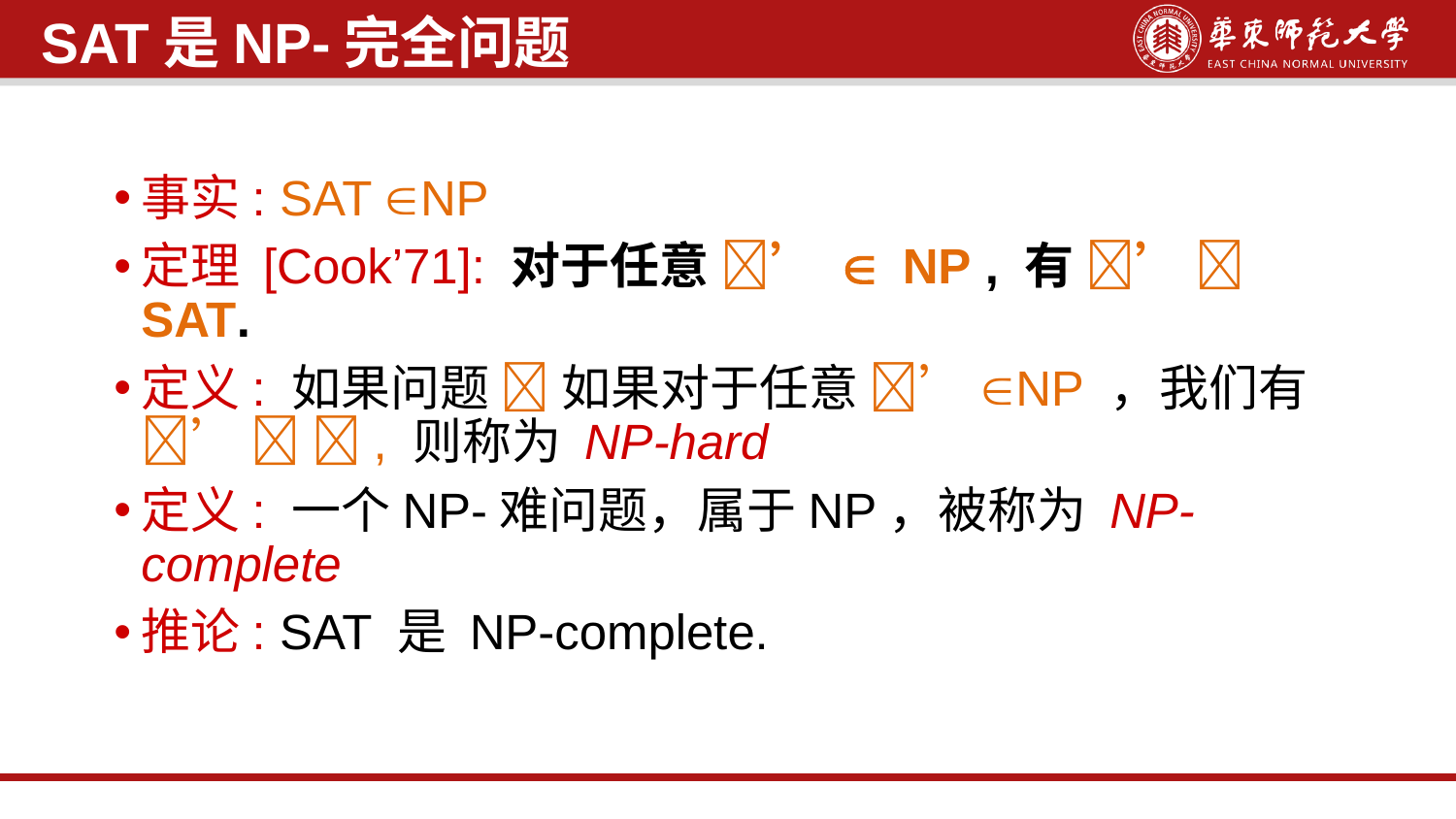

SAT是NP-完全问题
事实: SAT ∈NP
定理 [Cook’71]: 对于任意 Π’ ∈ NP , 有 Π’ ≤ SAT.
定义: 如果问题 Π 如果对于任意 Π’∈NP ，我们有 Π’ ≤ Π, 则称为 NP-hard
定义: 一个NP-难问题，属于NP，被称为 NP-complete
推论: SAT 是 NP-complete.